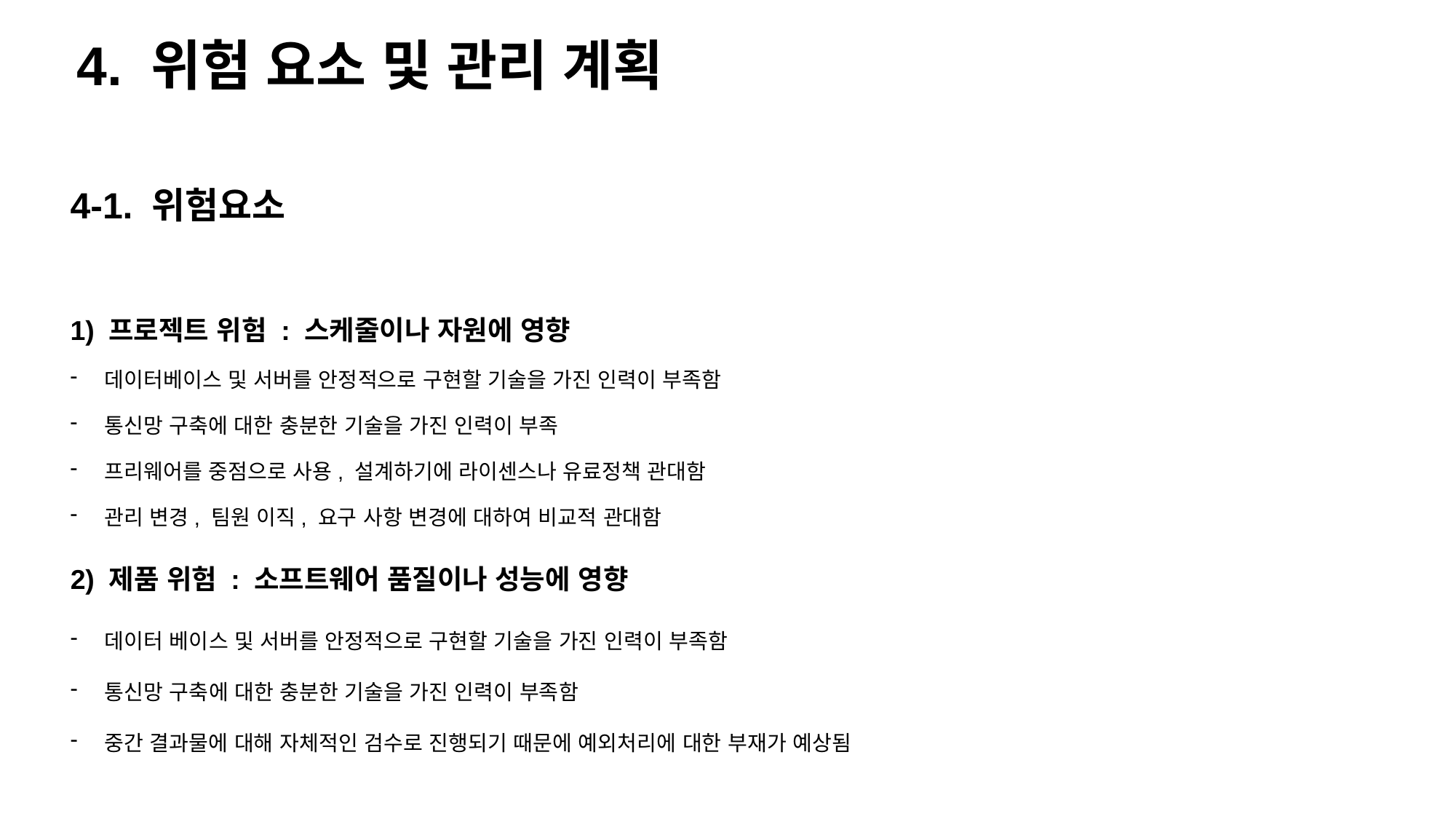

4. 위험 요소 및 관리 계획
4-1. 위험요소
1) 프로젝트 위험 : 스케줄이나 자원에 영향
데이터베이스 및 서버를 안정적으로 구현할 기술을 가진 인력이 부족함
통신망 구축에 대한 충분한 기술을 가진 인력이 부족
프리웨어를 중점으로 사용, 설계하기에 라이센스나 유료정책 관대함
관리 변경, 팀원 이직, 요구 사항 변경에 대하여 비교적 관대함
2) 제품 위험 : 소프트웨어 품질이나 성능에 영향

데이터 베이스 및 서버를 안정적으로 구현할 기술을 가진 인력이 부족함

통신망 구축에 대한 충분한 기술을 가진 인력이 부족함

중간 결과물에 대해 자체적인 검수로 진행되기 때문에 예외처리에 대한 부재가 예상됨